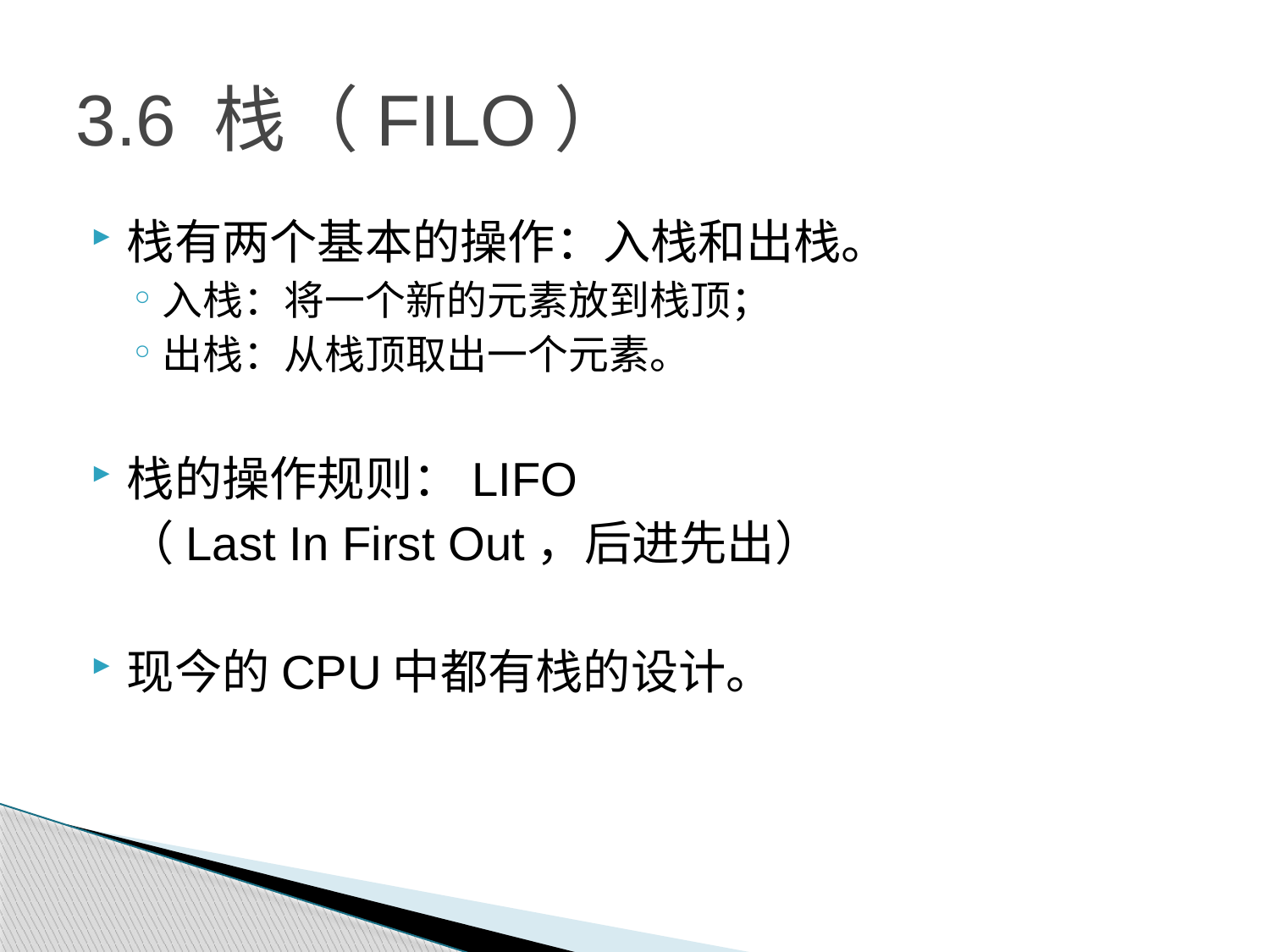

# 3.6 栈（FILO）
栈有两个基本的操作：入栈和出栈。
入栈：将一个新的元素放到栈顶；
出栈：从栈顶取出一个元素。

栈的操作规则：LIFO
	（Last In First Out，后进先出）

现今的CPU中都有栈的设计。